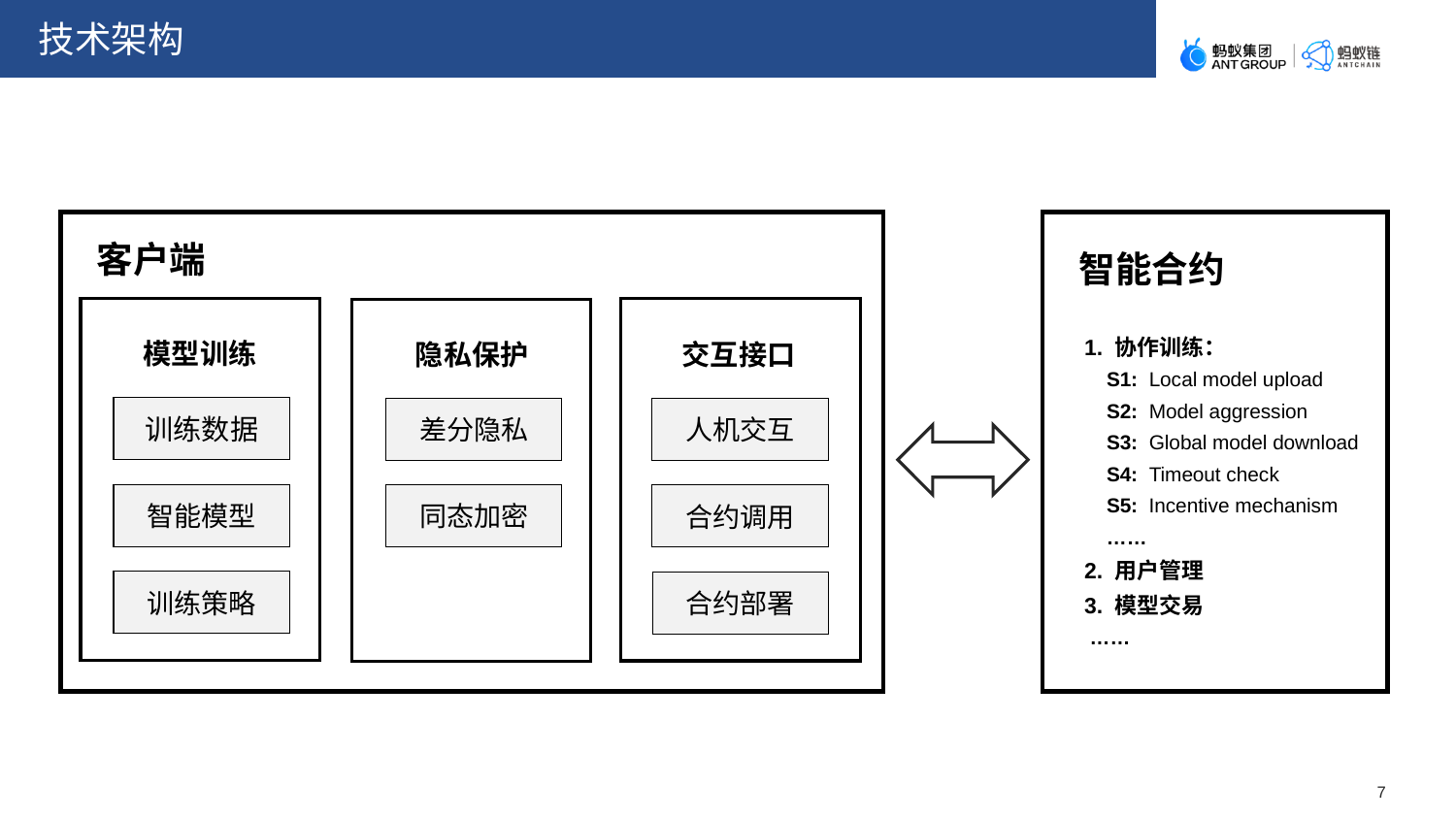

技术架构

客户端
智能合约

1. 协作训练：
    S1:  Local model upload
    S2:  Model aggression
    S3:  Global model download
    S4:  Timeout check
    S5:  Incentive mechanism
    ……
2. 用户管理
3. 模型交易
 ……
模型训练
隐私保护
交互接口
训练数据
差分隐私
人机交互

智能模型
同态加密
合约调用
训练策略
合约部署